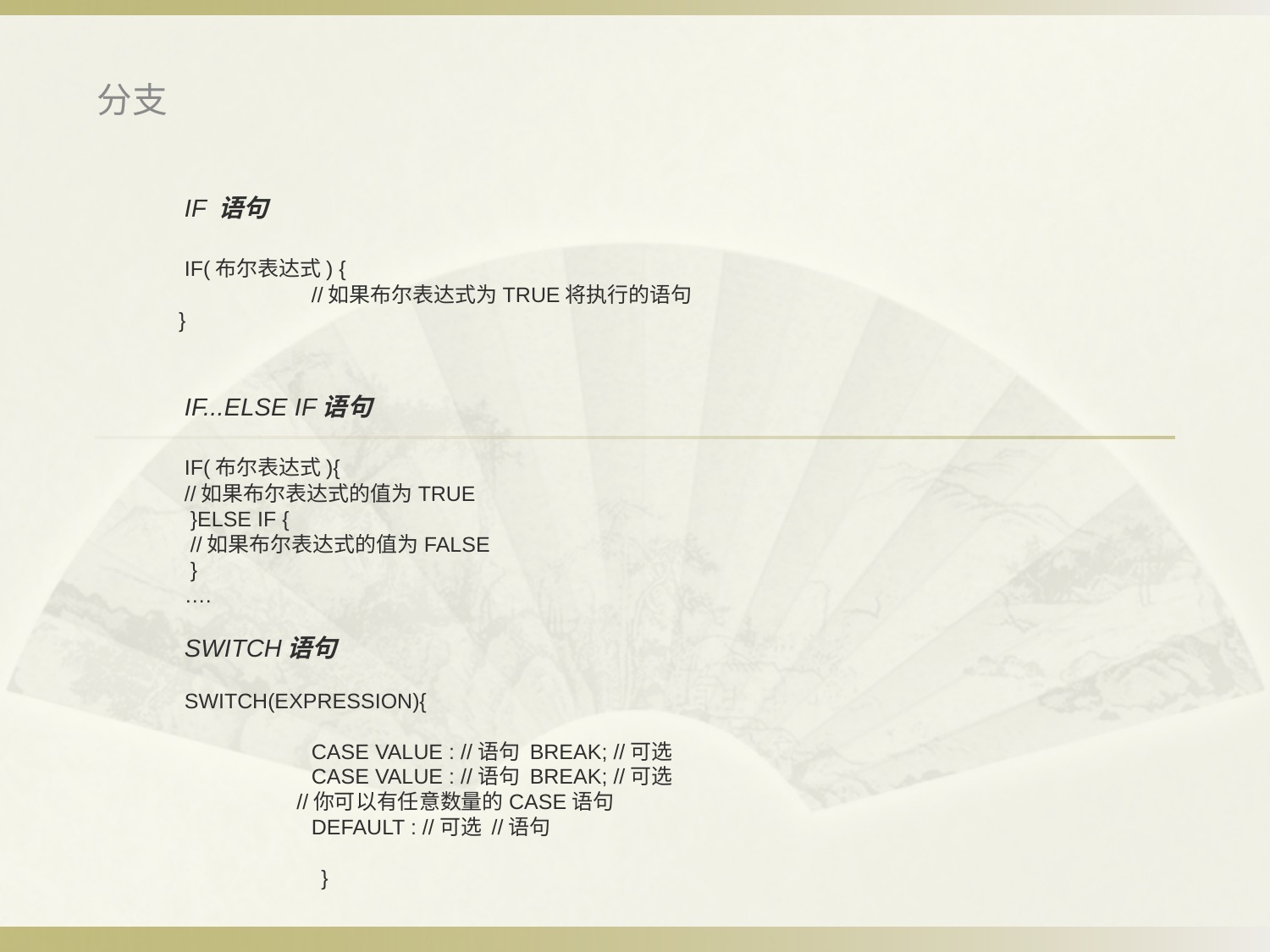

分支
# if 语句 if(布尔表达式) { //如果布尔表达式为true将执行的语句 } if...else If语句 if(布尔表达式){ //如果布尔表达式的值为true }else IF { //如果布尔表达式的值为false } …. Switch语句 switch(expression){ case value : //语句 break; //可选 case value : //语句 break; //可选 //你可以有任意数量的case语句 default : //可选 //语句 }